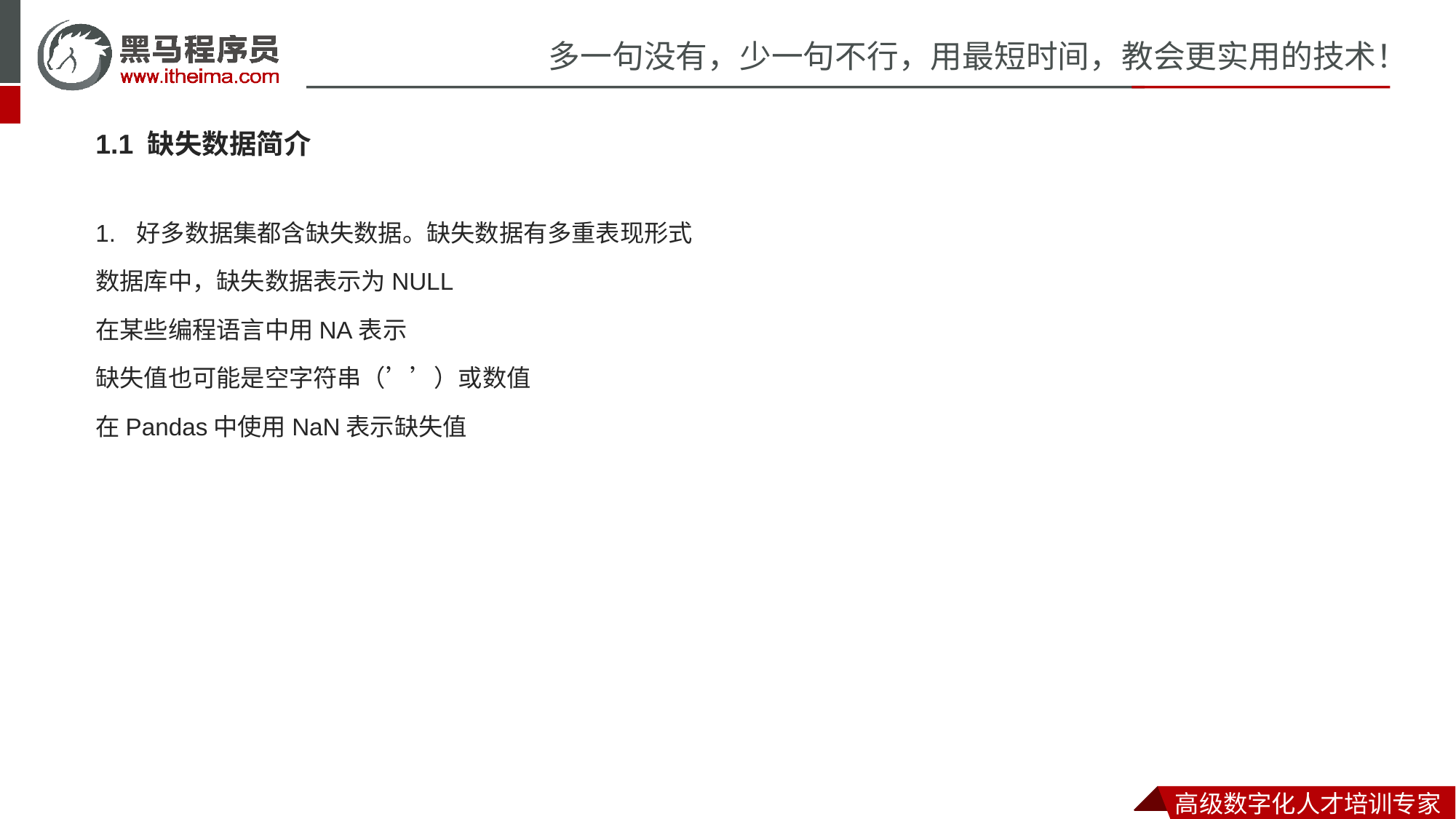

1.1 缺失数据简介
好多数据集都含缺失数据。缺失数据有多重表现形式
数据库中，缺失数据表示为NULL
在某些编程语言中用NA表示
缺失值也可能是空字符串（’’）或数值
在Pandas中使用NaN表示缺失值